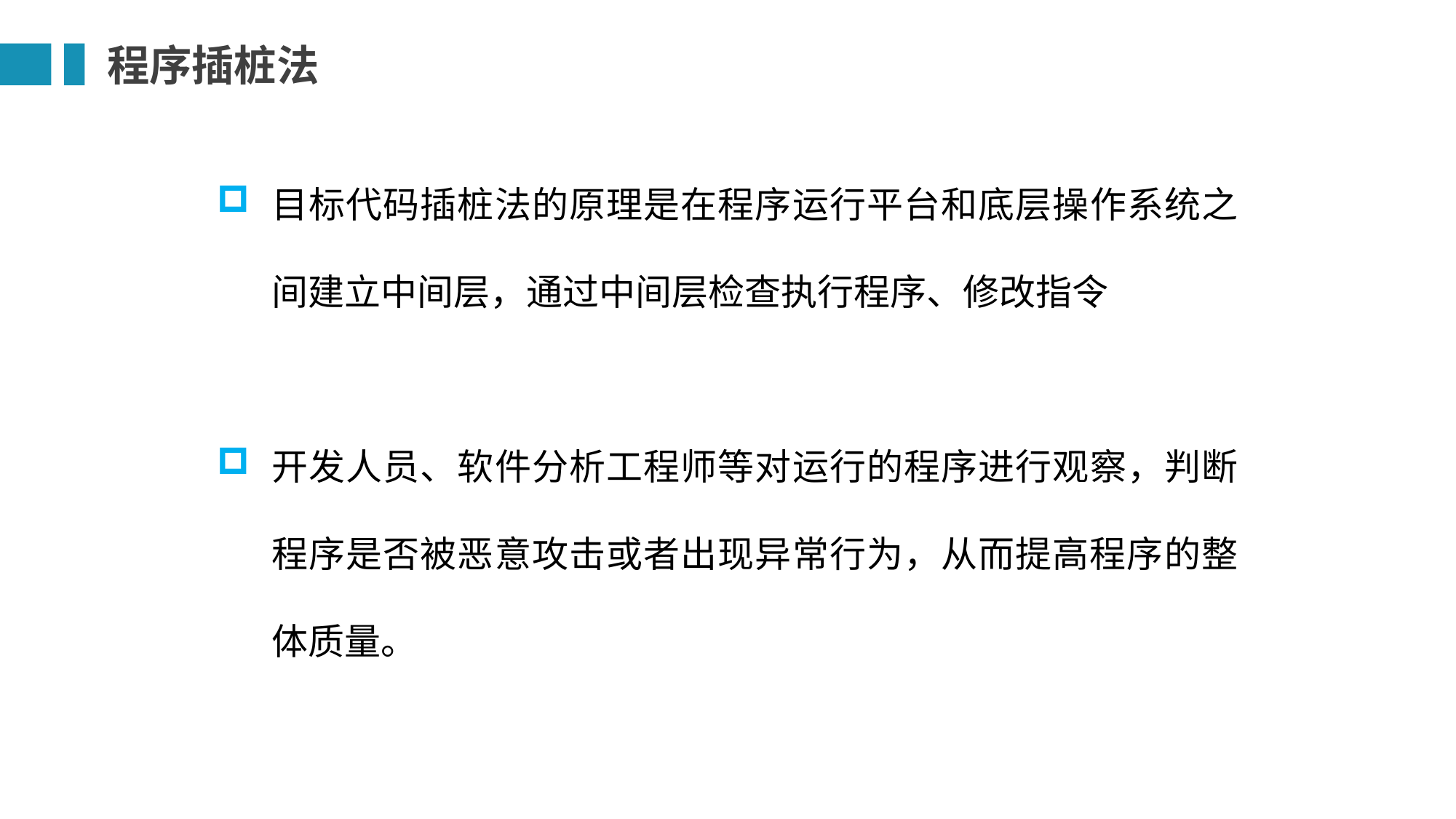

程序插桩法

目标代码插桩法的原理是在程序运行平台和底层操作系统之间建立中间层，通过中间层检查执行程序、修改指令

开发人员、软件分析工程师等对运行的程序进行观察，判断程序是否被恶意攻击或者出现异常行为，从而提高程序的整体质量。
106